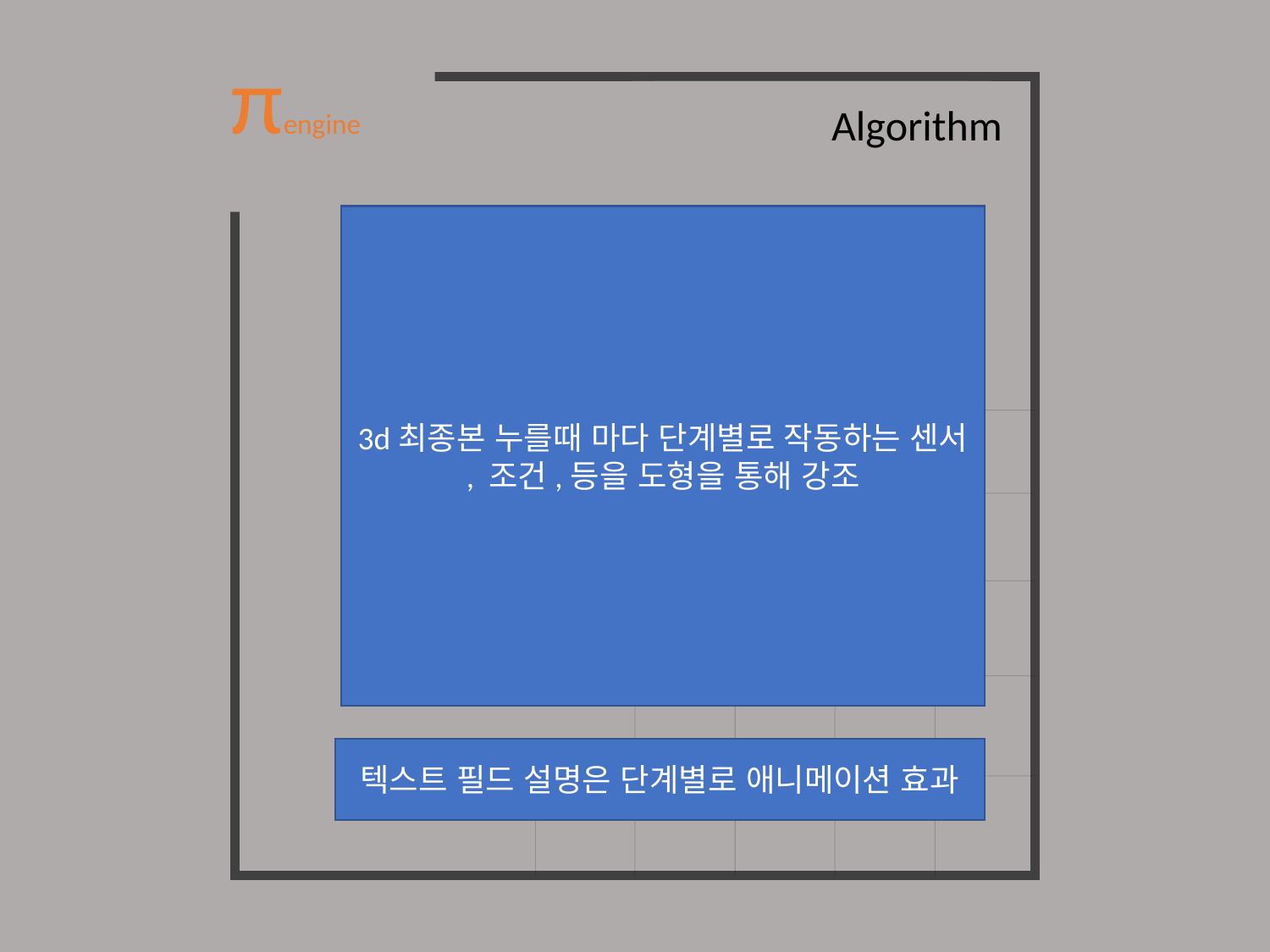

πengine

Algorithm
3d최종본 누를때 마다 단계별로 작동하는 센서 , 조건,등을 도형을 통해 강조
텍스트 필드 설명은 단계별로 애니메이션 효과